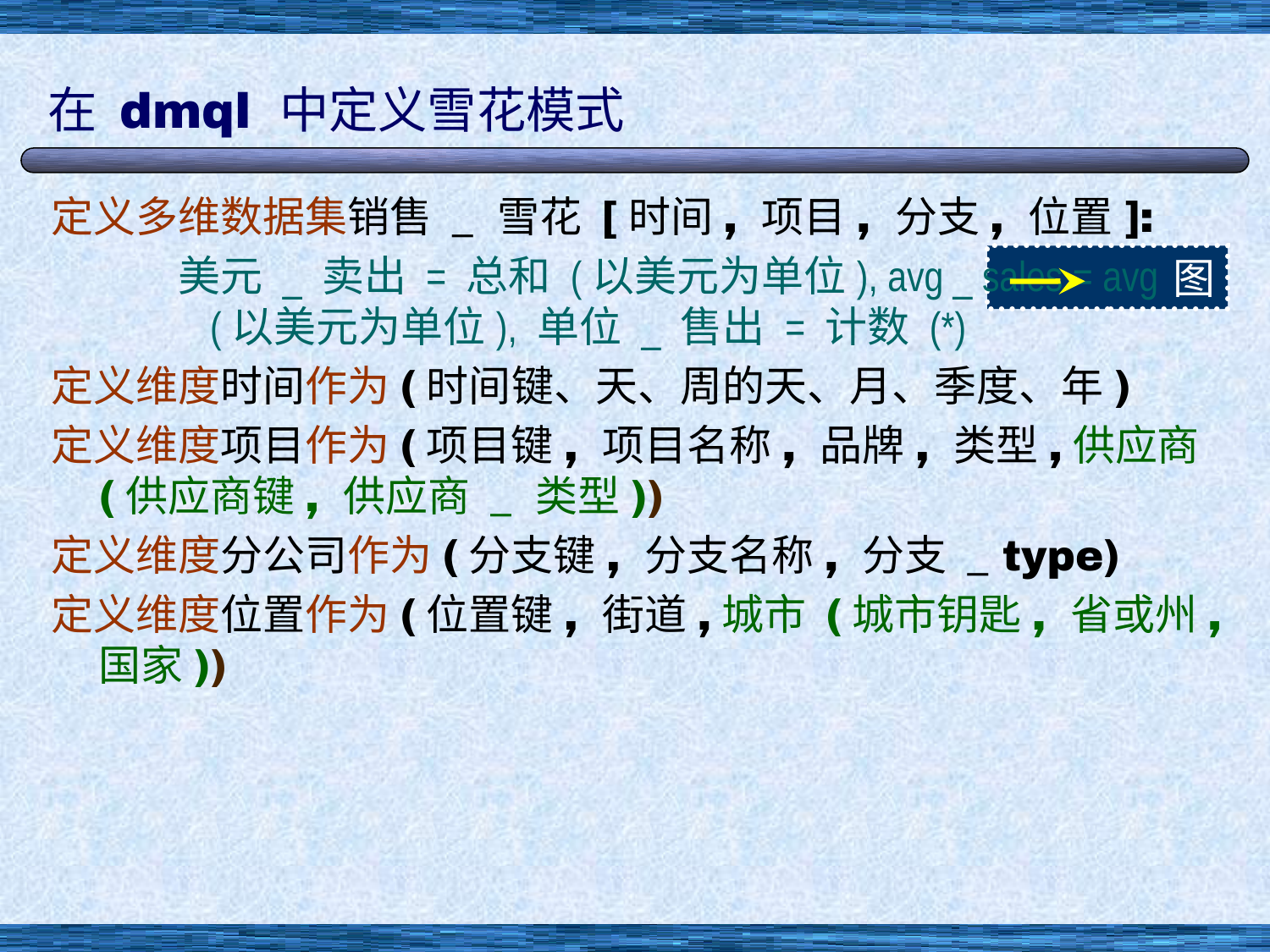

# 在 dmql 中定义雪花模式
定义多维数据集销售 _ 雪花 [时间, 项目, 分支, 位置]:
美元 _ 卖出 = 总和 (以美元为单位), avg _ sales = avg (以美元为单位), 单位 _ 售出 = 计数 (*)
定义维度时间作为(时间键、天、周的天、月、季度、年)
定义维度项目作为(项目键, 项目名称, 品牌, 类型,供应商 (供应商键, 供应商 _ 类型))
定义维度分公司作为(分支键, 分支名称, 分支 _ type)
定义维度位置作为(位置键, 街道,城市 (城市钥匙, 省或州, 国家))
图